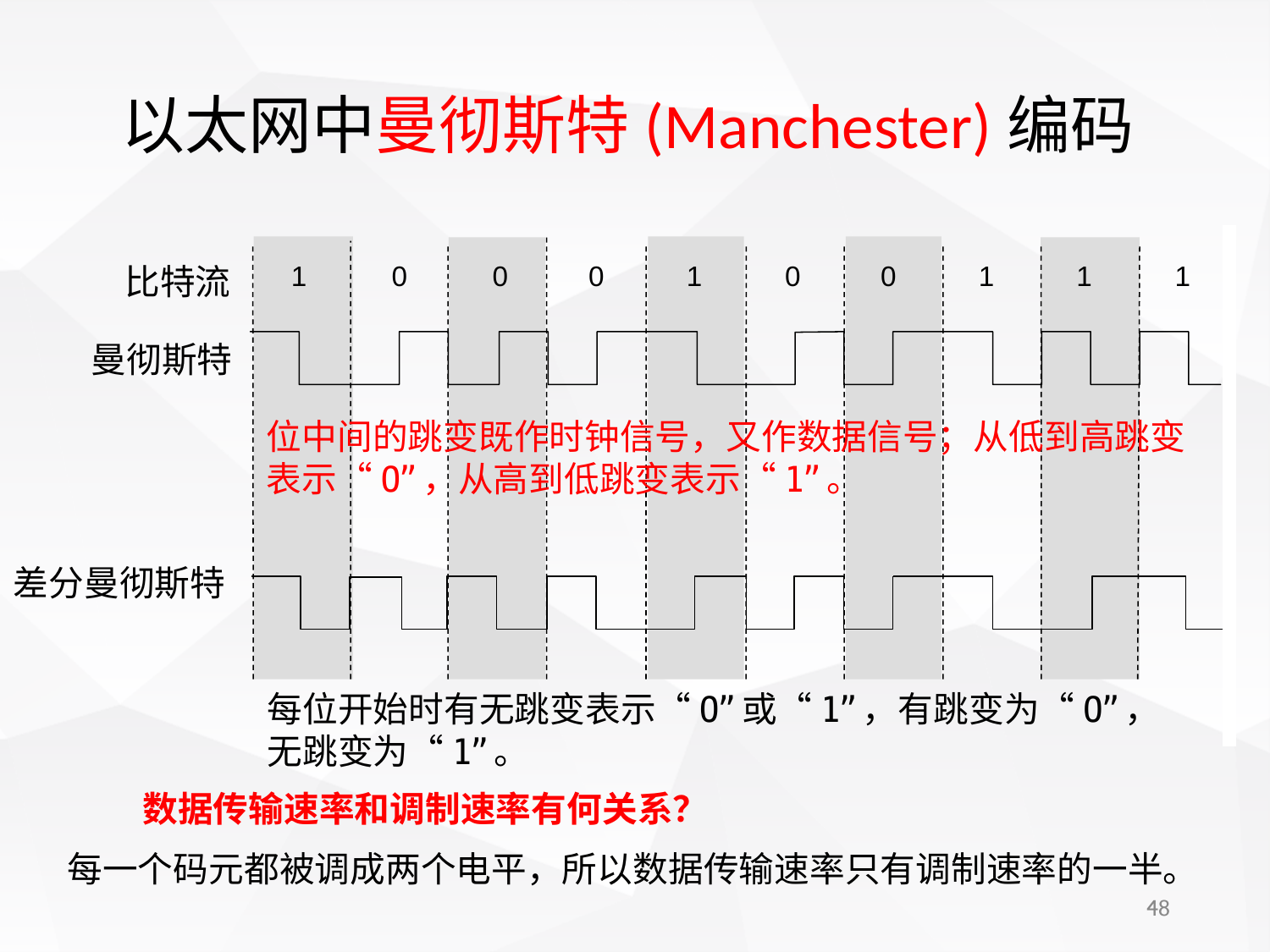

# 以太网中曼彻斯特(Manchester)编码

1
0
0
0
1
0
0
1
1
1
 比特流
曼彻斯特

位中间的跳变既作时钟信号，又作数据信号；从低到高跳变表示“0”，从高到低跳变表示“1”。
差分曼彻斯特

每位开始时有无跳变表示“0”或“1”，有跳变为“0”，无跳变为“1”。
数据传输速率和调制速率有何关系？
每一个码元都被调成两个电平，所以数据传输速率只有调制速率的一半。
48